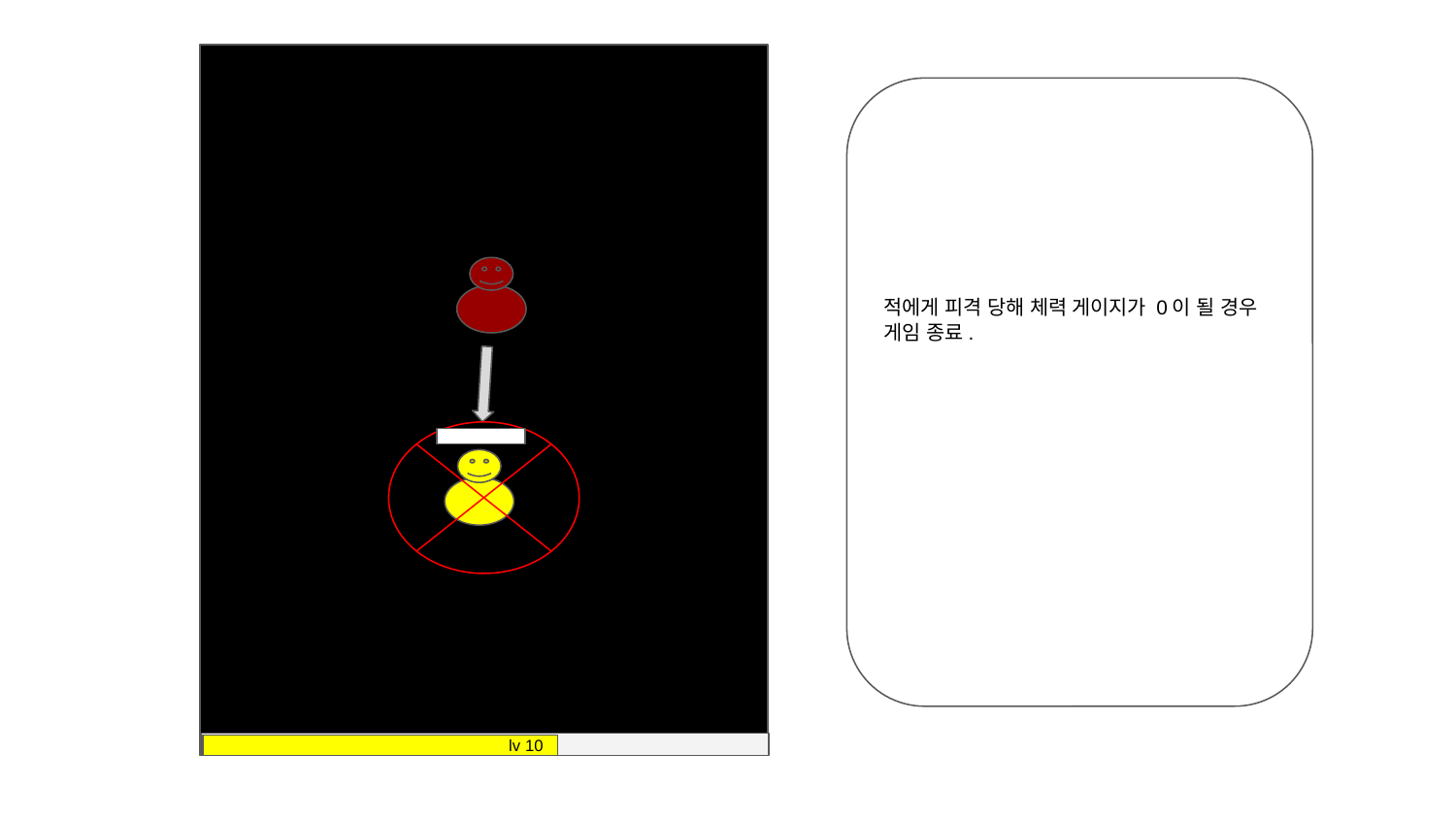

적에게 피격 당해 체력 게이지가 0이 될 경우 게임 종료.

lv 10